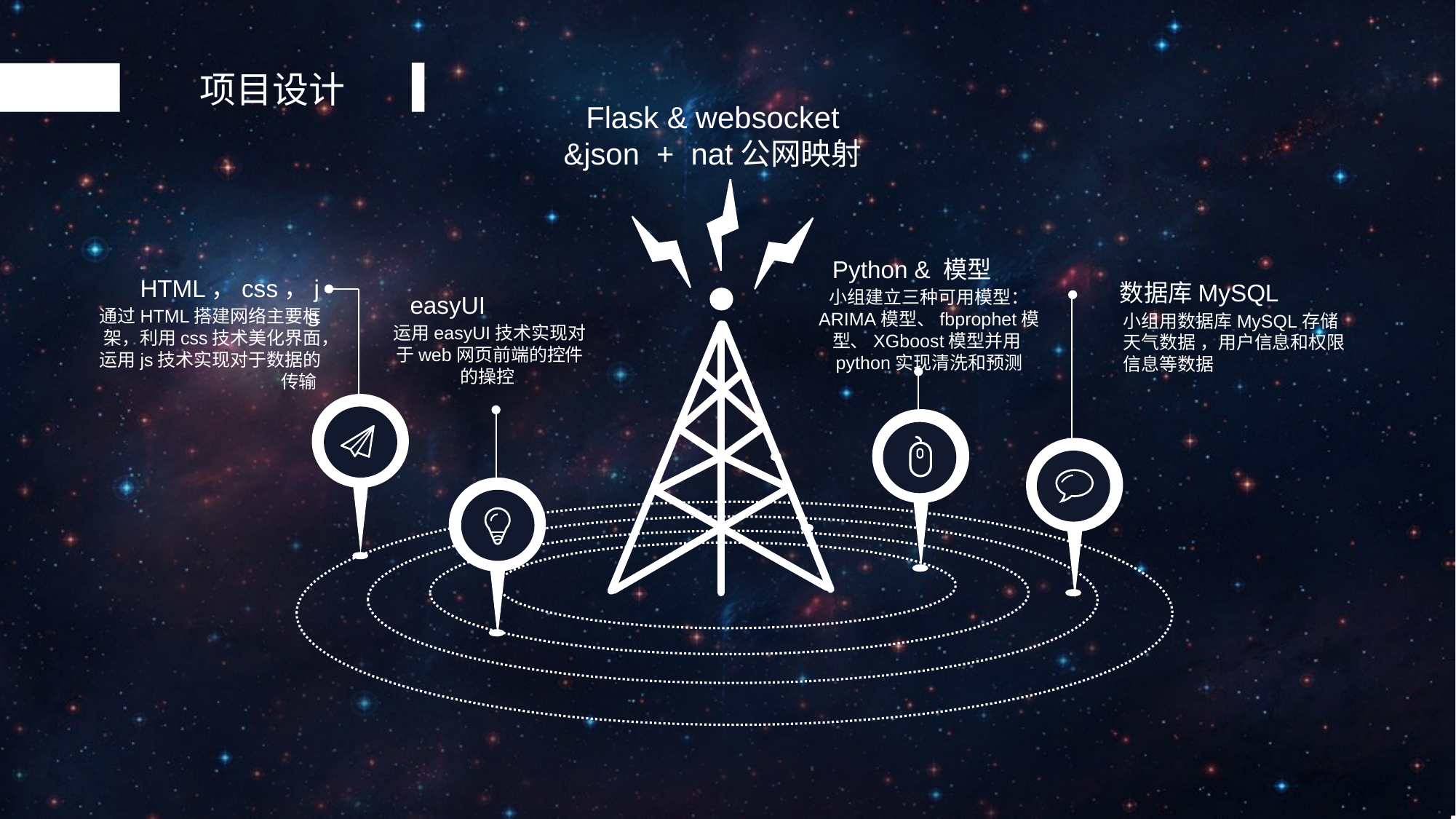

项目设计

Flask & websocket &json  +  nat公网映射

Python & 模型
HTML，css，js
数据库MySQL
小组建立三种可用模型： ARIMA模型、fbprophet模型、XGboost模型并用python实现清洗和预测
easyUI

通过HTML搭建网络主要框架，利用css技术美化界面，运用js技术实现对于数据的传输
小组用数据库MySQL存储天气数据 ，用户信息和权限信息等数据
运用easyUI技术实现对于web网页前端的控件的操控